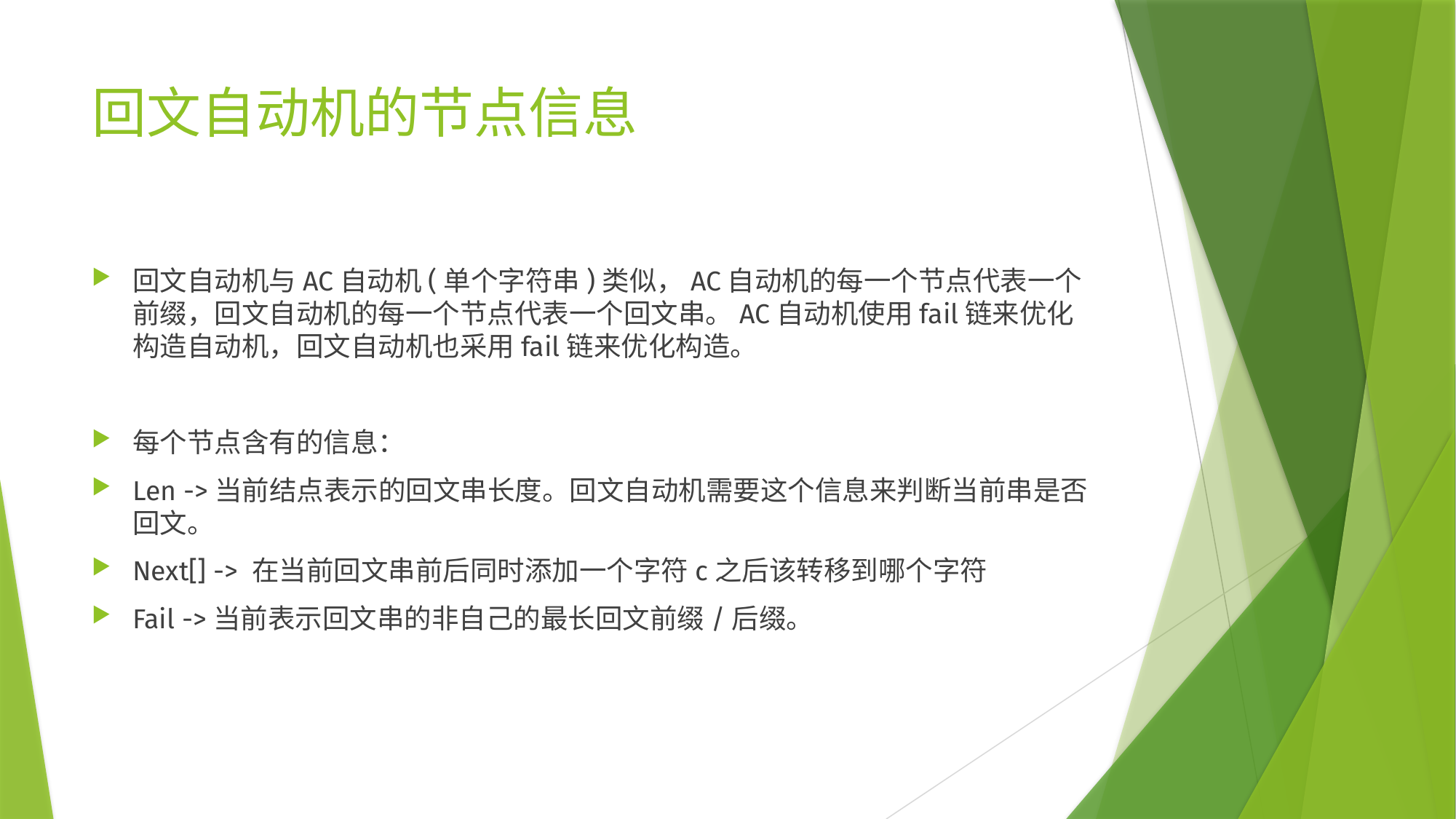

# 回文自动机的节点信息
回文自动机与AC自动机(单个字符串)类似，AC自动机的每一个节点代表一个前缀，回文自动机的每一个节点代表一个回文串。AC自动机使用fail链来优化构造自动机，回文自动机也采用fail链来优化构造。

每个节点含有的信息：
Len ->当前结点表示的回文串长度。回文自动机需要这个信息来判断当前串是否回文。
Next[] -> 在当前回文串前后同时添加一个字符c之后该转移到哪个字符
Fail ->当前表示回文串的非自己的最长回文前缀/后缀。